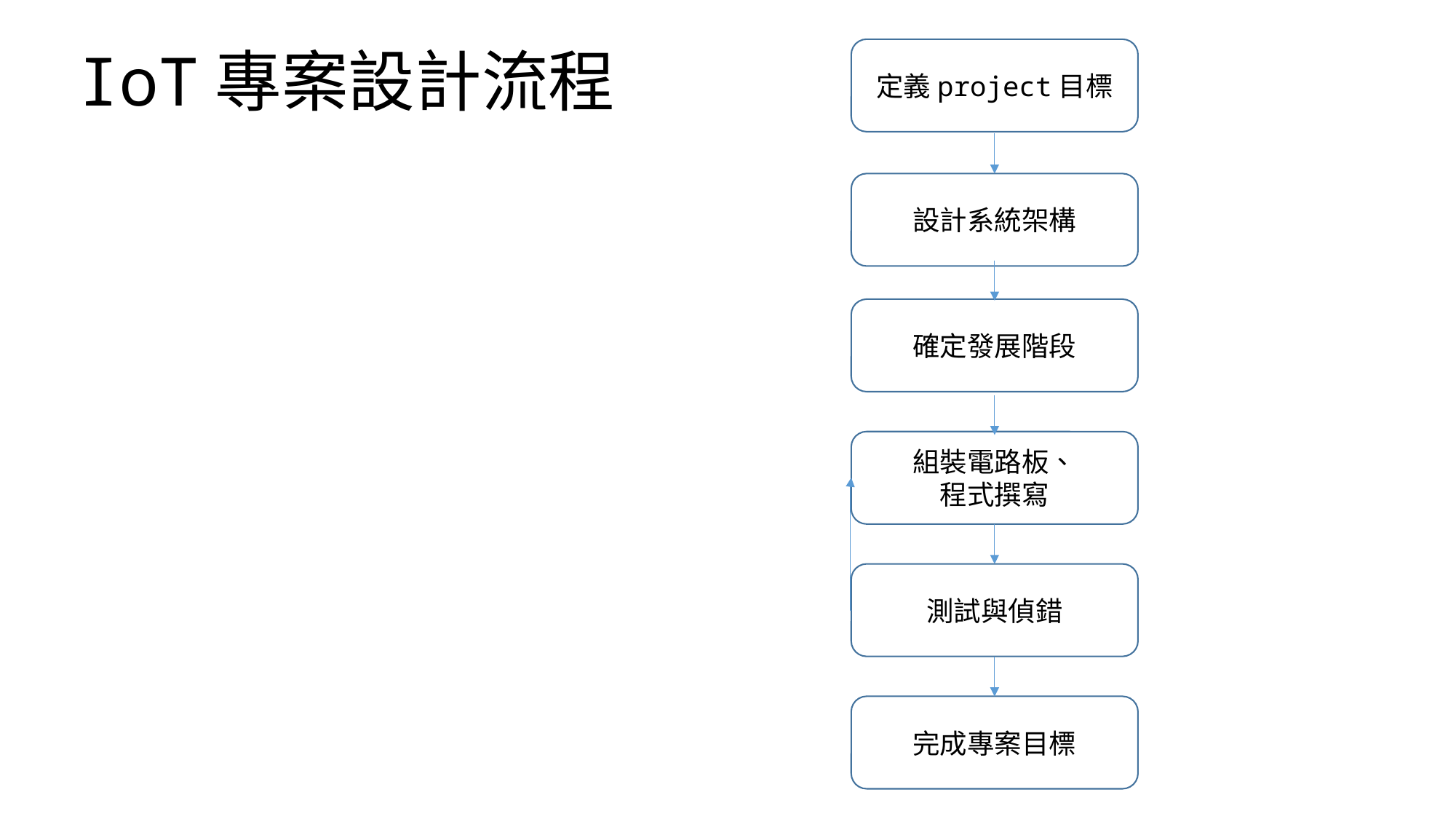

# IoT專案設計流程
定義project目標
設計系統架構
確定發展階段
組裝電路板、
程式撰寫
測試與偵錯
完成專案目標